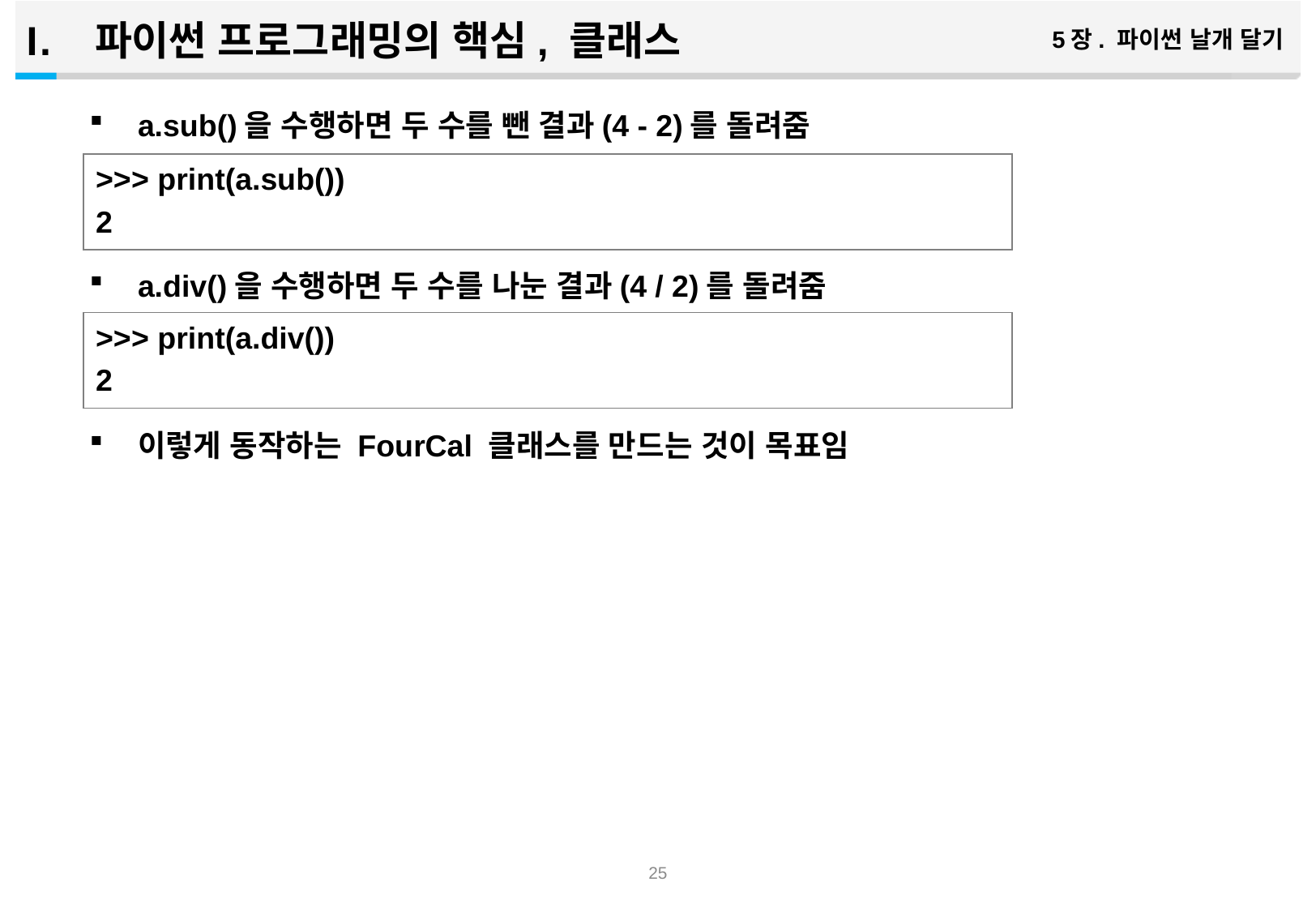

파이썬 프로그래밍의 핵심, 클래스
5장. 파이썬 날개 달기
a.sub()을 수행하면 두 수를 뺀 결과(4 - 2)를 돌려줌

a.div()을 수행하면 두 수를 나눈 결과(4 / 2)를 돌려줌

이렇게 동작하는 FourCal 클래스를 만드는 것이 목표임
>>> print(a.sub())
2
>>> print(a.div())
2
25